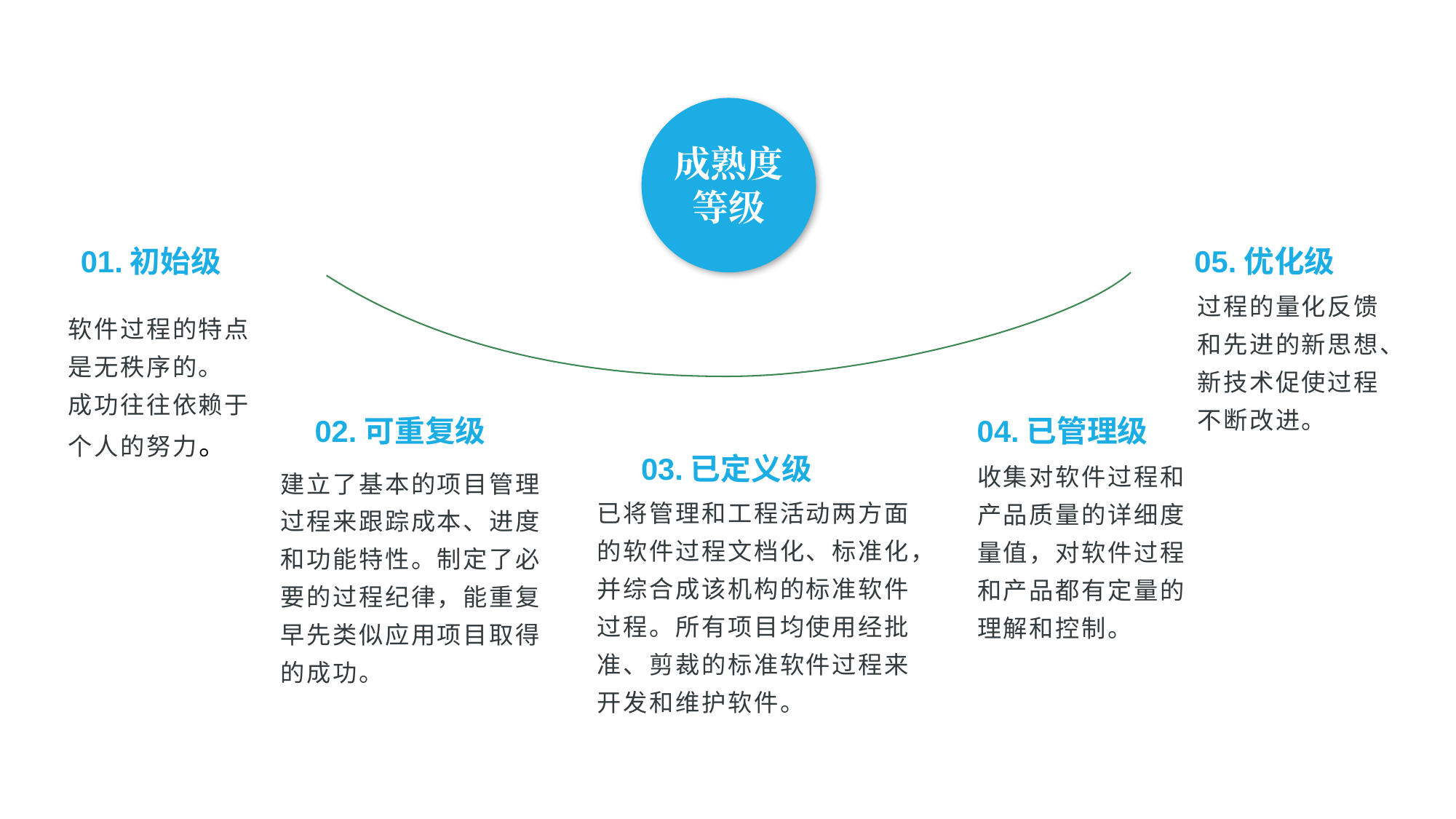

成熟度
等级
05.优化级
01.初始级

过程的量化反馈和先进的新思想、新技术促使过程不断改进。
02.可重复级
04.已管理级
03.已定义级
收集对软件过程和产品质量的详细度量值，对软件过程和产品都有定量的理解和控制。
建立了基本的项目管理过程来跟踪成本、进度和功能特性。制定了必要的过程纪律，能重复早先类似应用项目取得的成功。
已将管理和工程活动两方面的软件过程文档化、标准化，并综合成该机构的标准软件过程。所有项目均使用经批准、剪裁的标准软件过程来开发和维护软件。
软件过程的特点是无秩序的。
成功往往依赖于个人的努力。